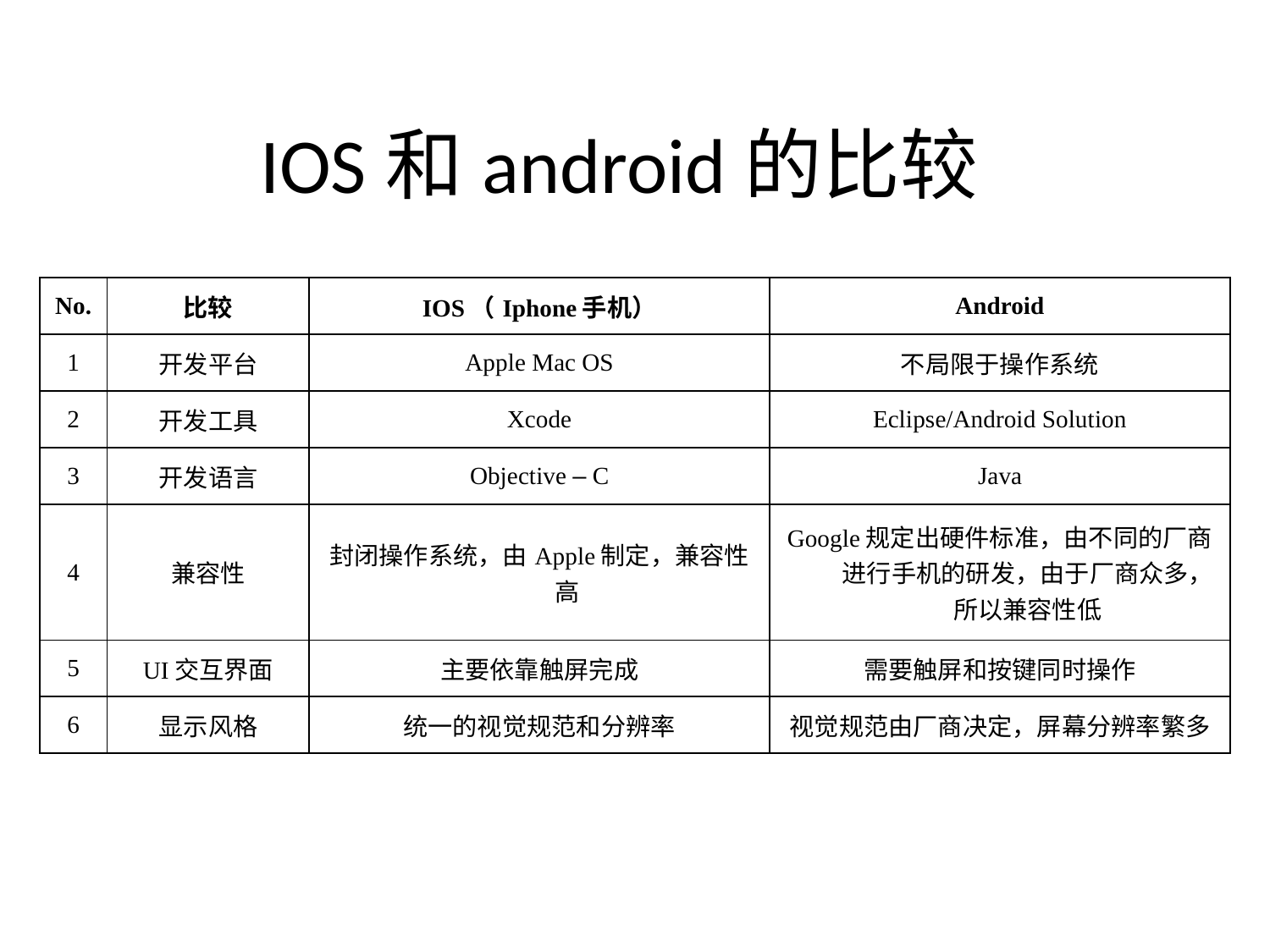

# IOS和android的比较
| No. | 比较 | IOS（Iphone手机） | Android |
| --- | --- | --- | --- |
| 1 | 开发平台 | Apple Mac OS | 不局限于操作系统 |
| 2 | 开发工具 | Xcode | Eclipse/Android Solution |
| 3 | 开发语言 | Objective – C | Java |
| 4 | 兼容性 | 封闭操作系统，由Apple制定，兼容性高 | Google规定出硬件标准，由不同的厂商进行手机的研发，由于厂商众多，所以兼容性低 |
| 5 | UI交互界面 | 主要依靠触屏完成 | 需要触屏和按键同时操作 |
| 6 | 显示风格 | 统一的视觉规范和分辨率 | 视觉规范由厂商决定，屏幕分辨率繁多 |